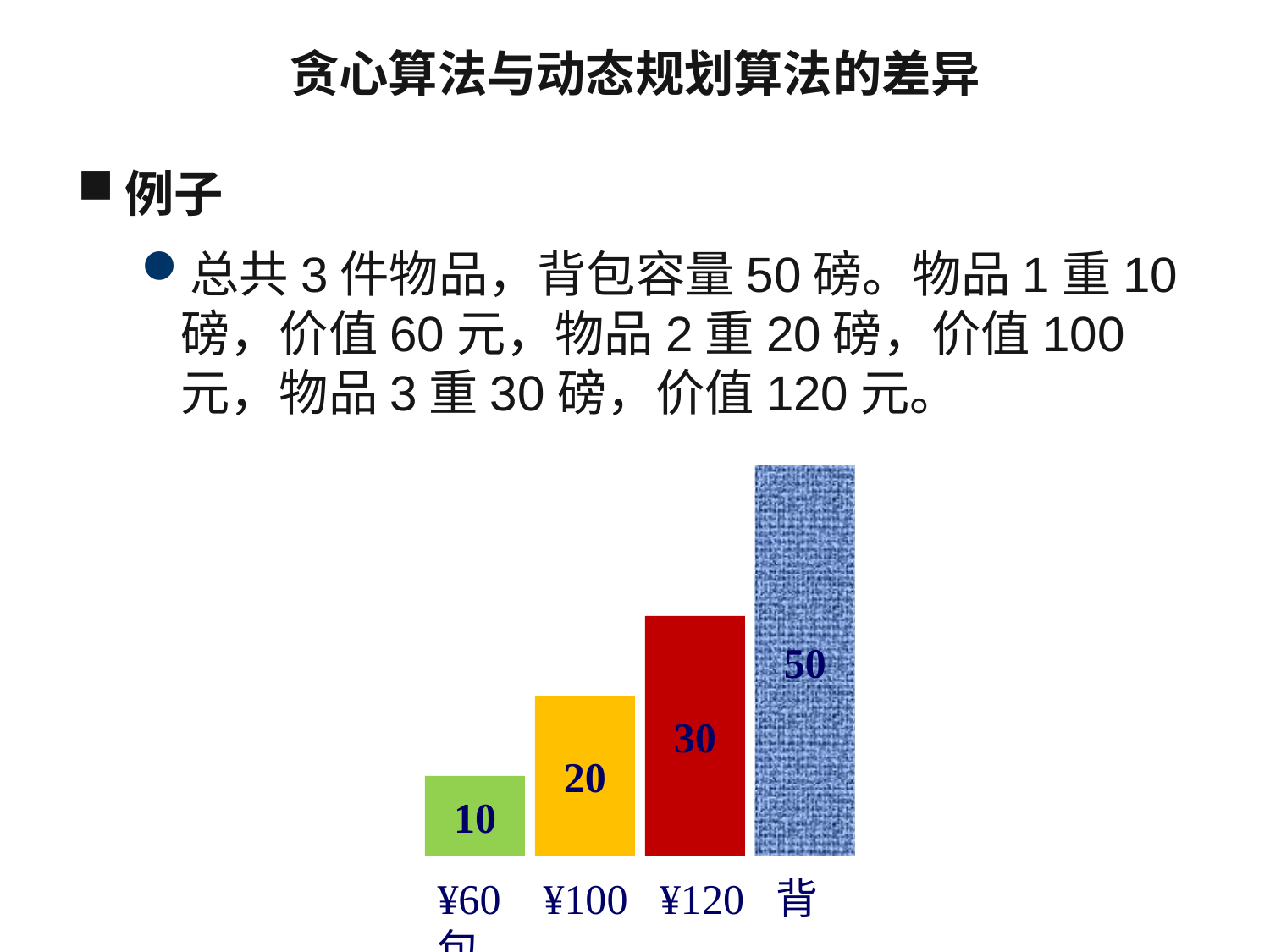

贪心算法与动态规划算法的差异
例子
总共3件物品，背包容量50磅。物品1重10磅，价值60元，物品2重20磅，价值100元，物品3重30磅，价值120元。
50
30
20
10
¥60    ¥100   ¥120  背包